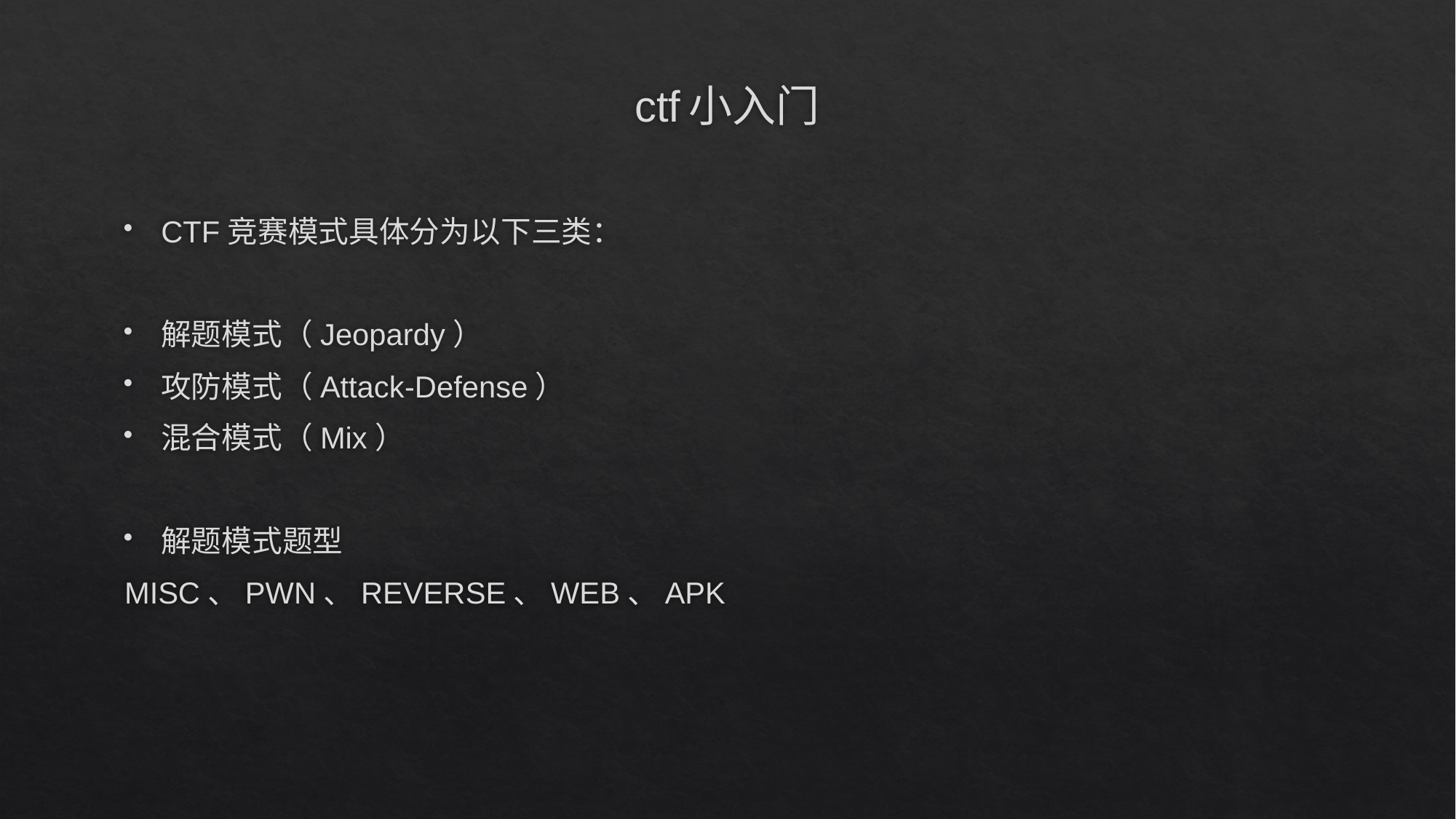

# ctf小入门
CTF竞赛模式具体分为以下三类：

解题模式（Jeopardy）
攻防模式（Attack-Defense）
混合模式（Mix）

解题模式题型
MISC、PWN、REVERSE、WEB、APK